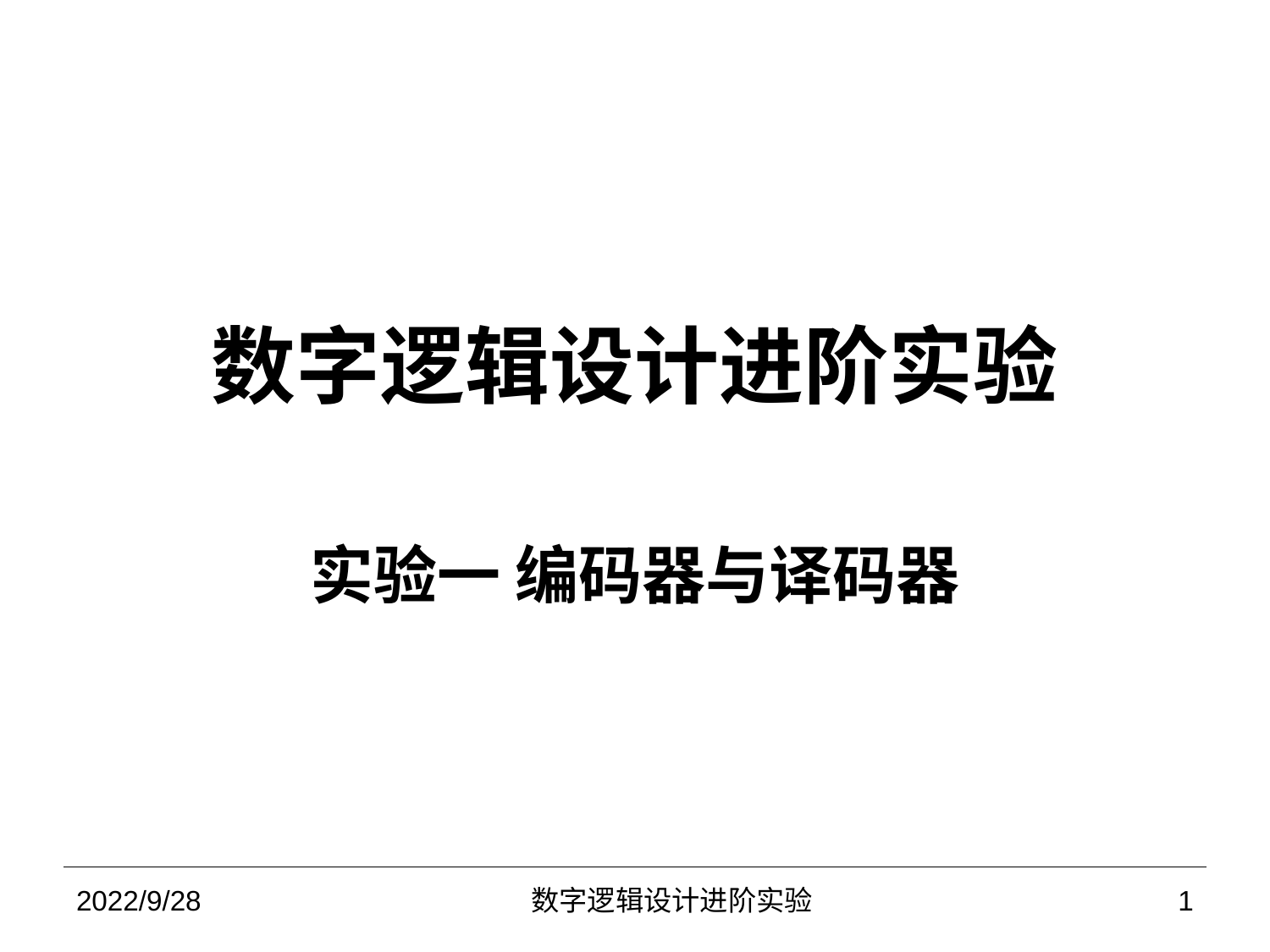

# 数字逻辑设计进阶实验
实验一 编码器与译码器
2022/9/28
数字逻辑设计进阶实验
1